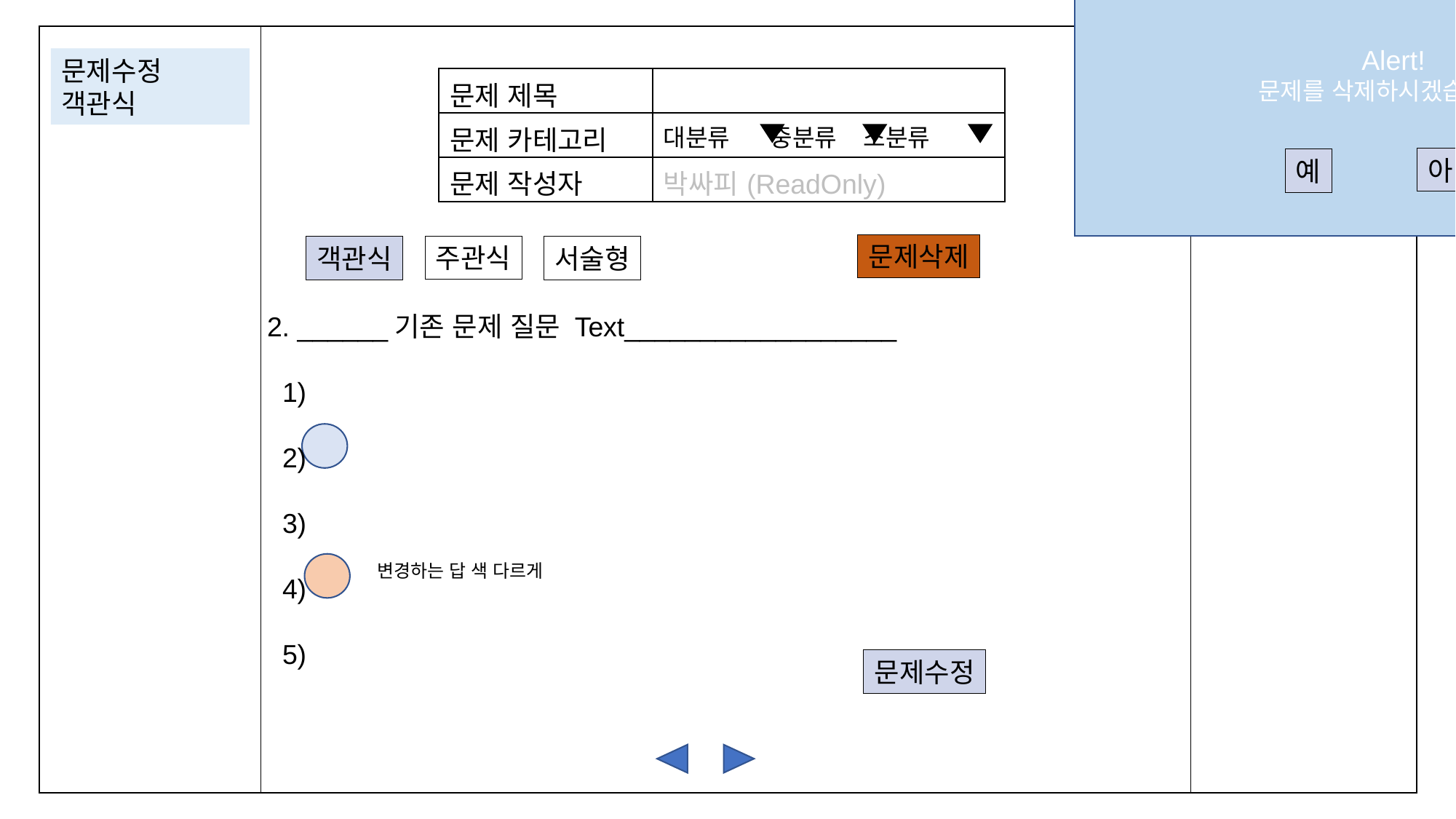

Alert!
문제를 삭제하시겠습니까?

문제수정
객관식
| 문제 제목 |  |
| --- | --- |
| 문제 카테고리 | 대분류 중분류 소분류 |
| 문제 작성자 | 박싸피(ReadOnly) |

아니오
예
문제삭제
주관식
객관식
서술형
2. ______기존 문제 질문 Text__________________
  1)
  2)
  3)
  4)
  5)

변경하는 답 색 다르게
문제수정